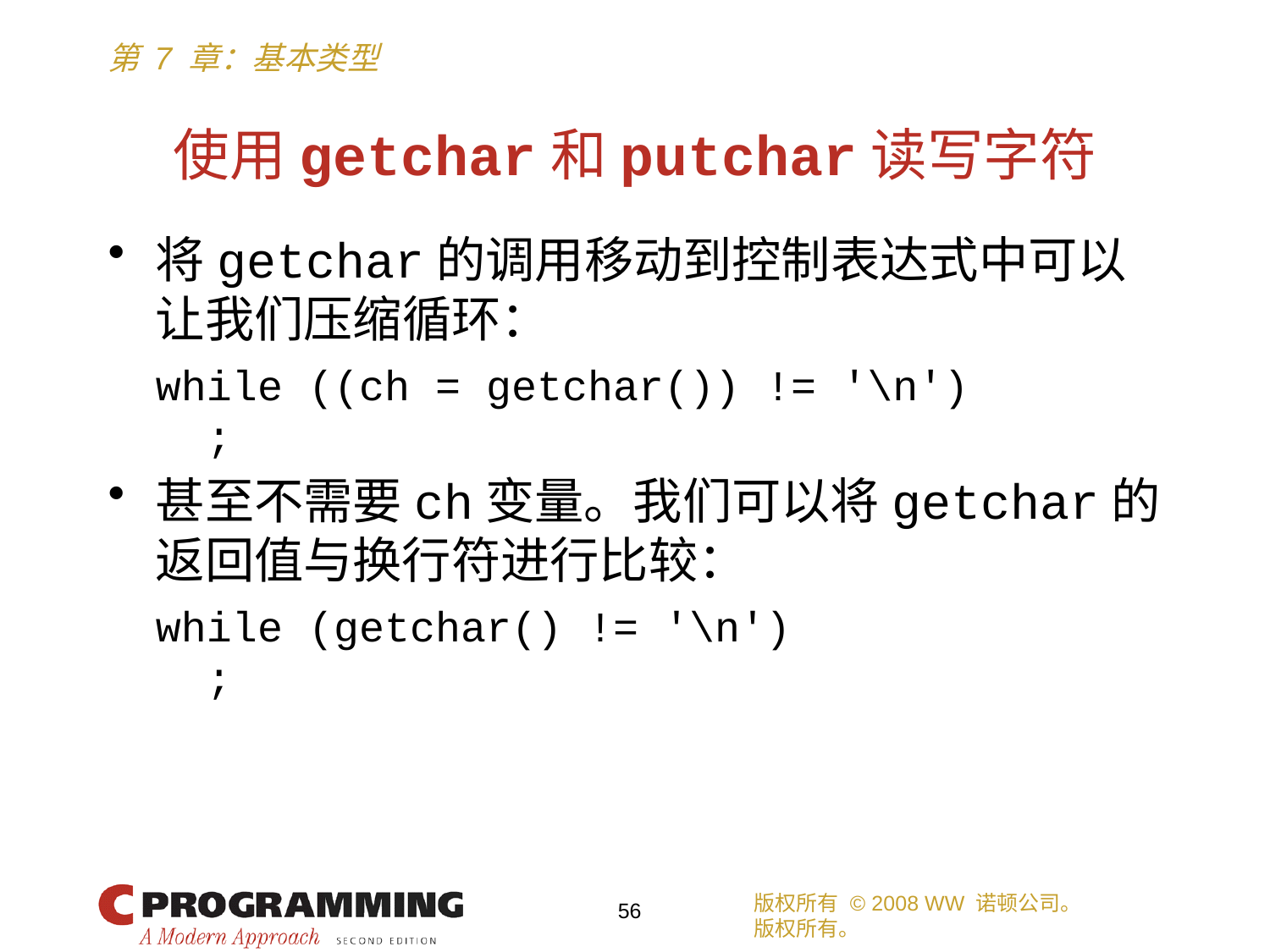

# 使用getchar和putchar读写字符
将getchar的调用移动到控制表达式中可以让我们压缩循环：
	while ((ch = getchar()) != '\n')
	  ;
甚至不需要ch变量。我们可以将getchar的返回值与换行符进行比较：
	while (getchar() != '\n')
	  ;

版权所有 © 2008 WW 诺顿公司。
版权所有。
56